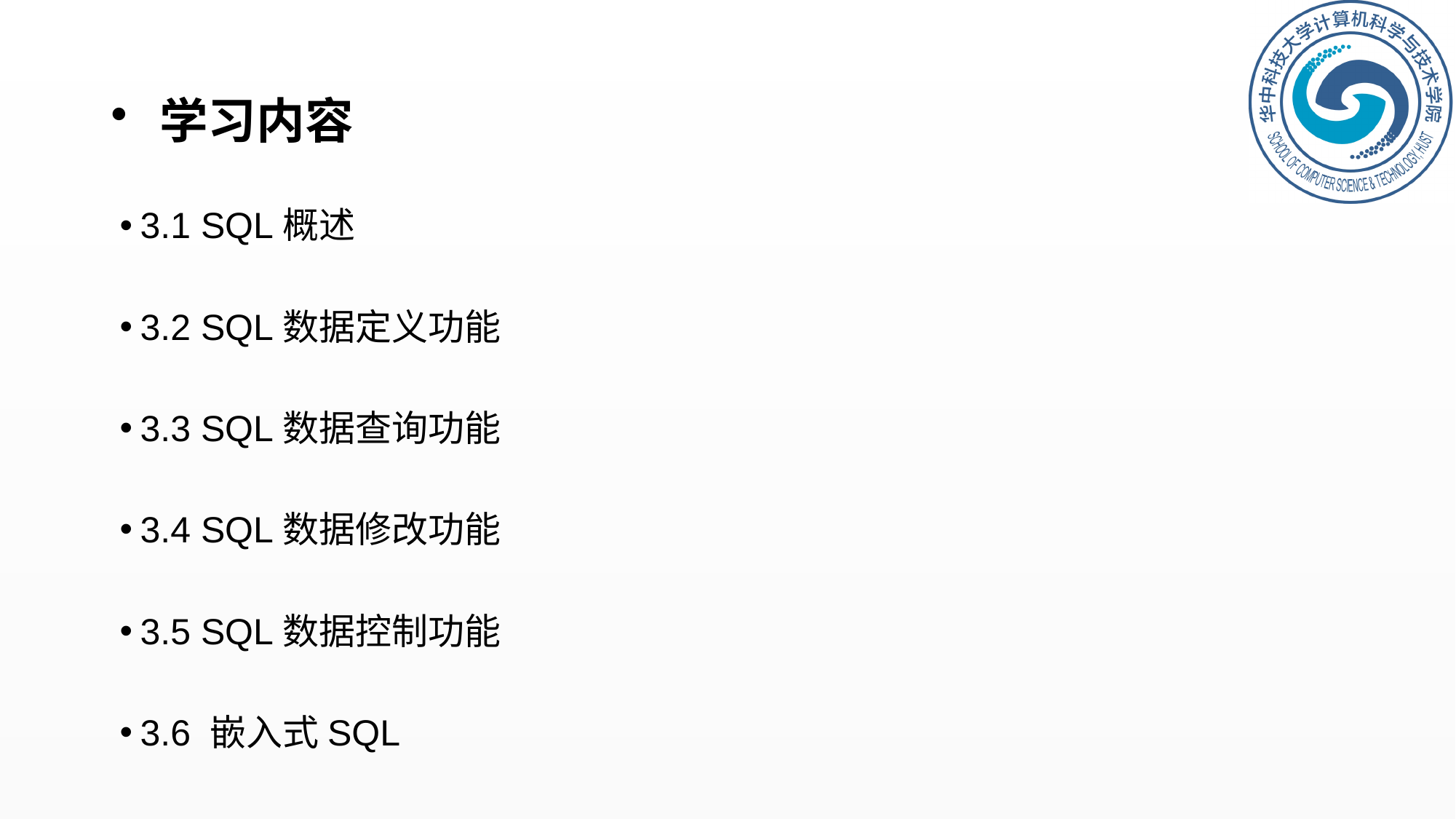

# 学习内容
3.1 SQL概述

3.2 SQL数据定义功能

3.3 SQL数据查询功能

3.4 SQL数据修改功能

3.5 SQL数据控制功能

3.6 嵌入式SQL